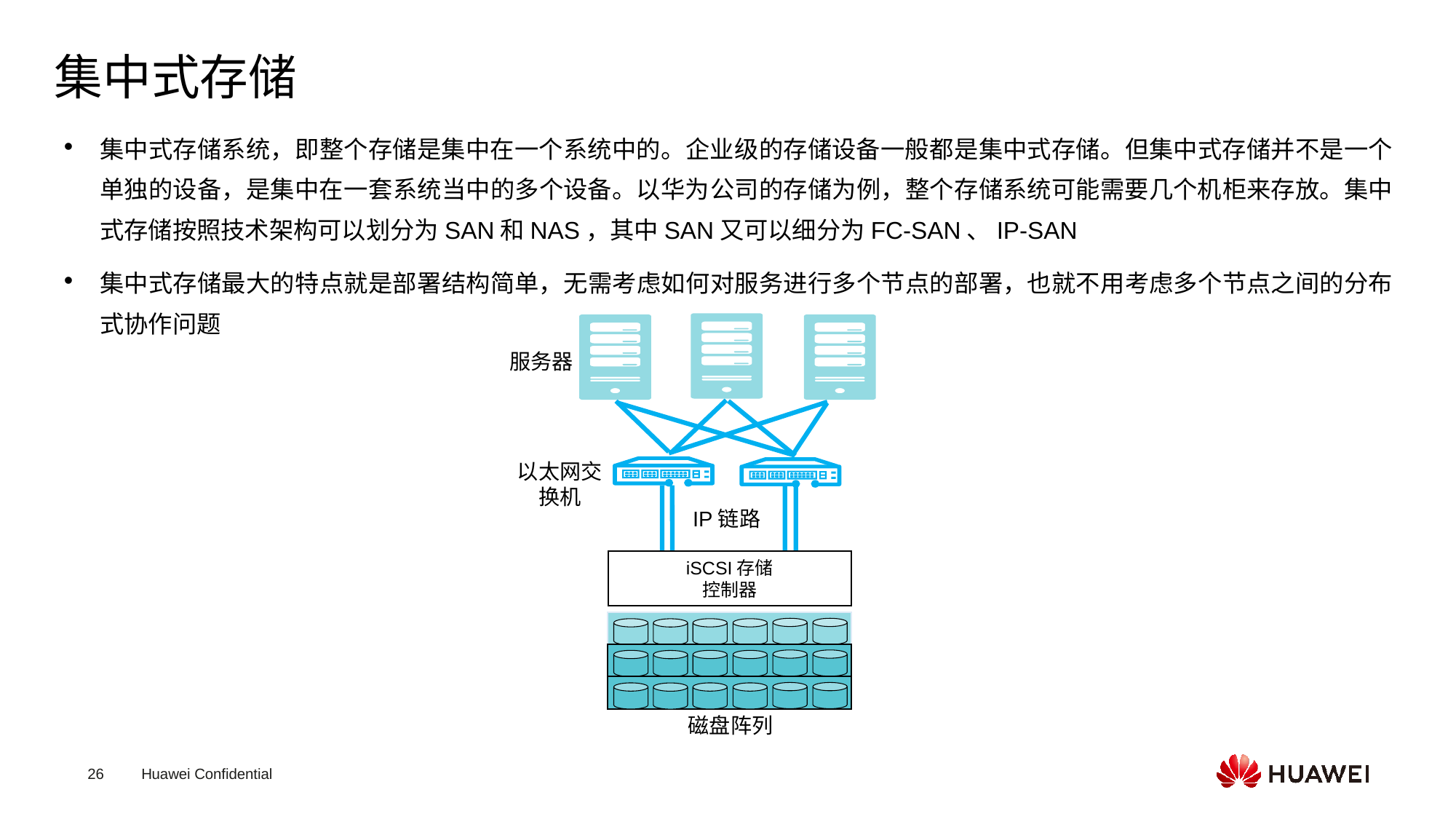

# 集中式存储
集中式存储系统，即整个存储是集中在一个系统中的。企业级的存储设备一般都是集中式存储。但集中式存储并不是一个单独的设备，是集中在一套系统当中的多个设备。以华为公司的存储为例，整个存储系统可能需要几个机柜来存放。集中式存储按照技术架构可以划分为SAN和NAS，其中SAN又可以细分为FC-SAN、IP-SAN
集中式存储最大的特点就是部署结构简单，无需考虑如何对服务进行多个节点的部署，也就不用考虑多个节点之间的分布式协作问题

服务器

以太网交换机

IP链路
iSCSI存储
控制器

磁盘阵列